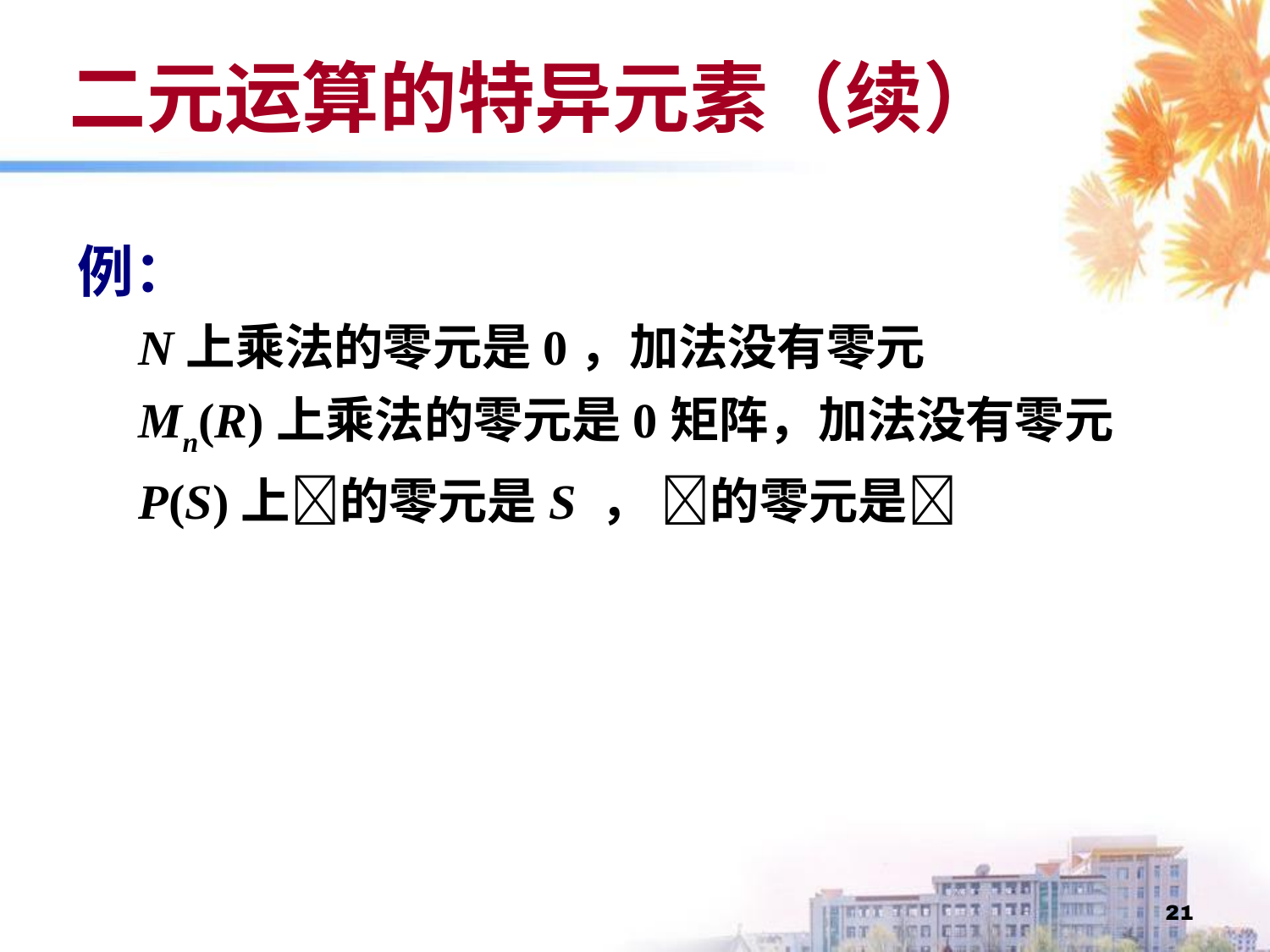

# 二元运算的特异元素（续）
例：
     N上乘法的零元是0，加法没有零元
     Mn(R)上乘法的零元是0矩阵，加法没有零元
     P(S)上∪的零元是S ， ∩的零元是∅
21